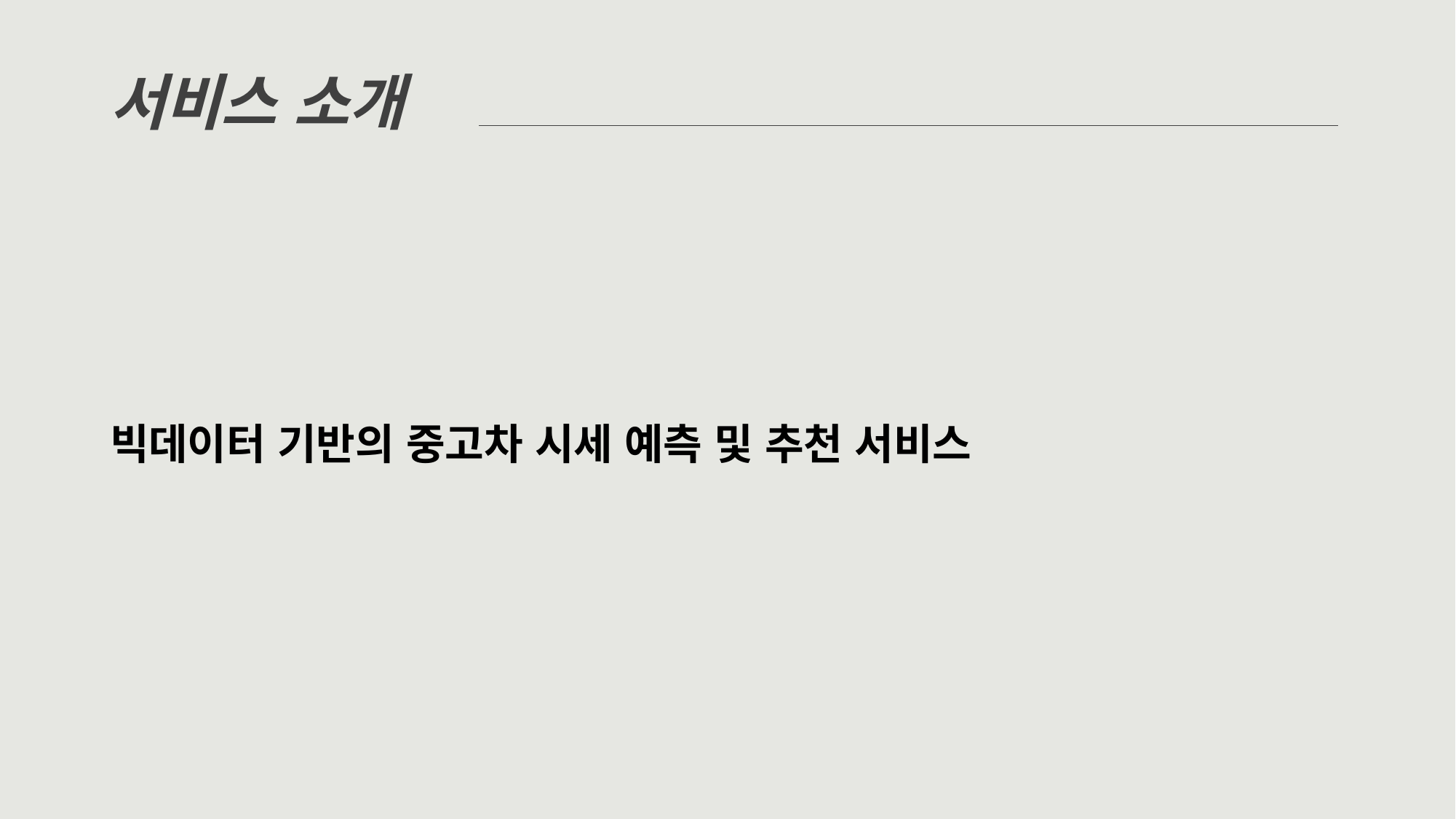

서비스 소개
빅데이터 기반의 중고차 시세 예측 및 추천 서비스